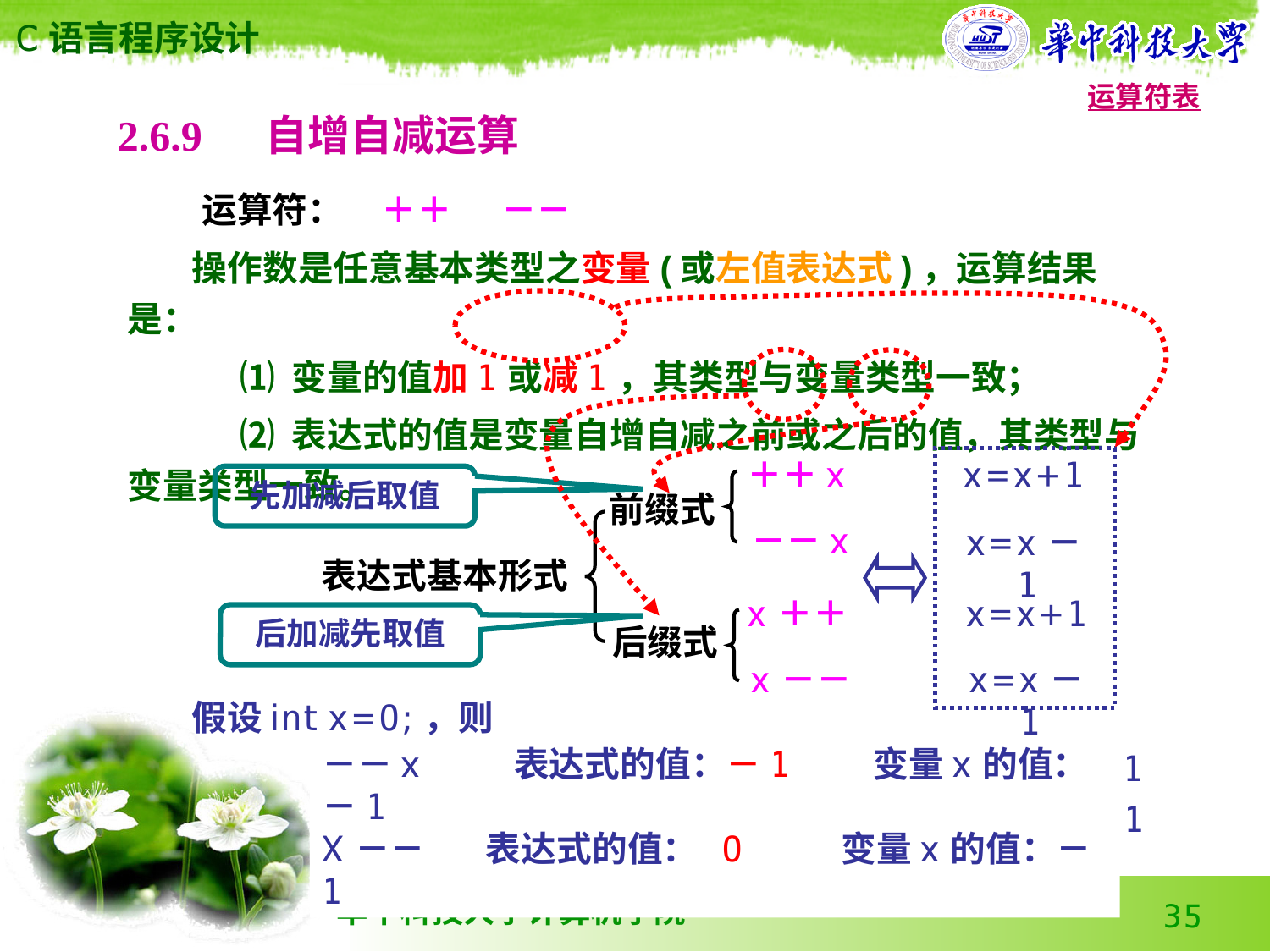

运算符表
2.6.9 　自增自减运算
| 运算符： | ＋＋ | －－ |  |  |  |  |
| --- | --- | --- | --- | --- | --- | --- |
       操作数是任意基本类型之变量(或左值表达式)，运算结果是：
              ⑴ 变量的值加1或减1，其类型与变量类型一致；
              ⑵ 表达式的值是变量自增自减之前或之后的值，其类型与变量类型一致。

x=x+1

x=x－1

x=x+1
x=x－1

后加减先取值

先加减后取值
＋＋x

前缀式

－－x
表达式基本形式
x＋＋

后缀式
x－－
      假设int x=0;，则
                          ++x        表达式的值：1       变量x的值：1
                         x++        表达式的值：0       变量x的值：1
－－x        表达式的值：－1       变量x的值：－1
X－－        表达式的值：  0         变量x的值：－1
35